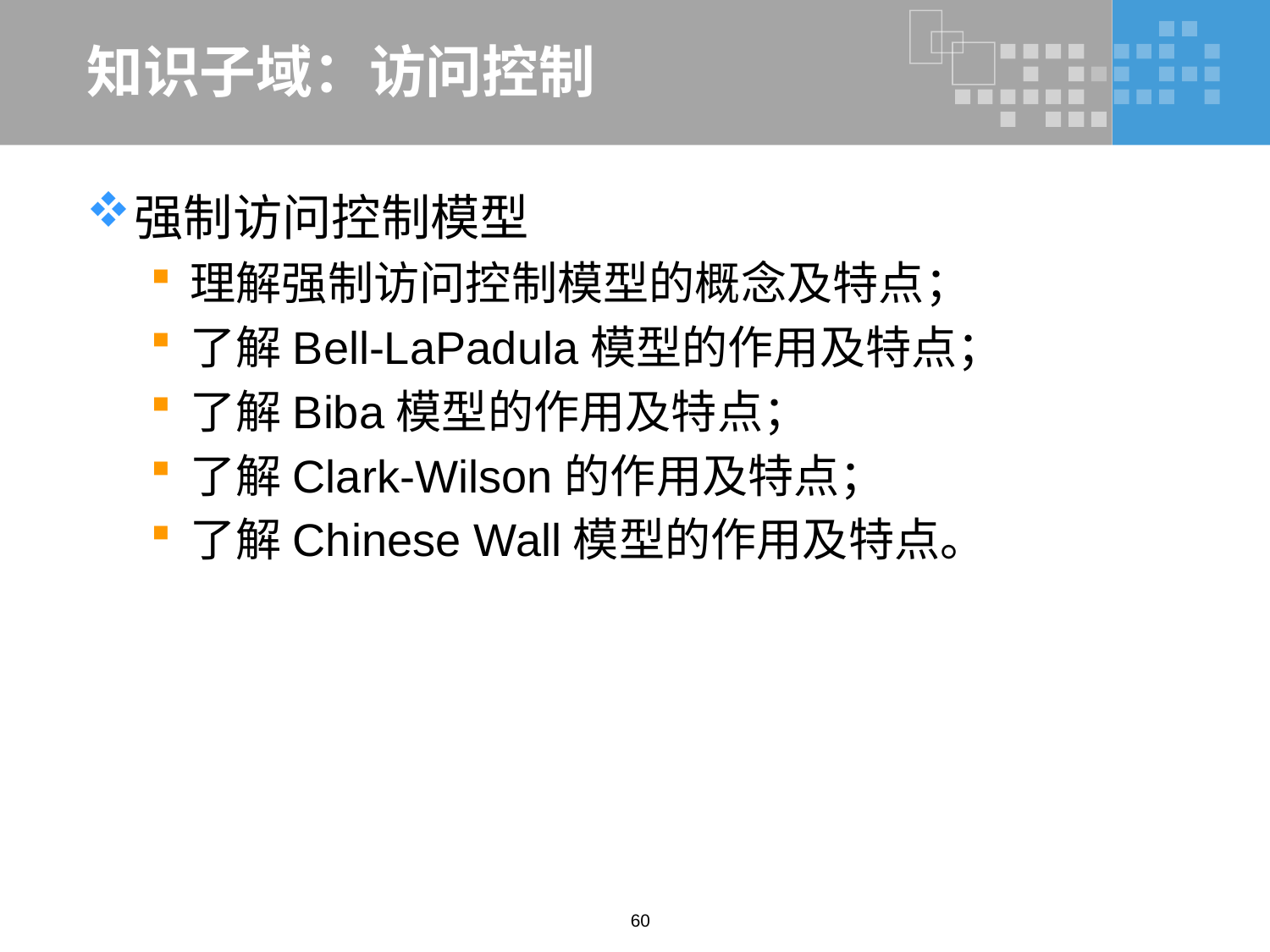

# 知识子域：访问控制
强制访问控制模型
理解强制访问控制模型的概念及特点；
了解Bell-LaPadula模型的作用及特点；
了解Biba模型的作用及特点；
了解Clark-Wilson的作用及特点；
了解Chinese Wall模型的作用及特点。
60